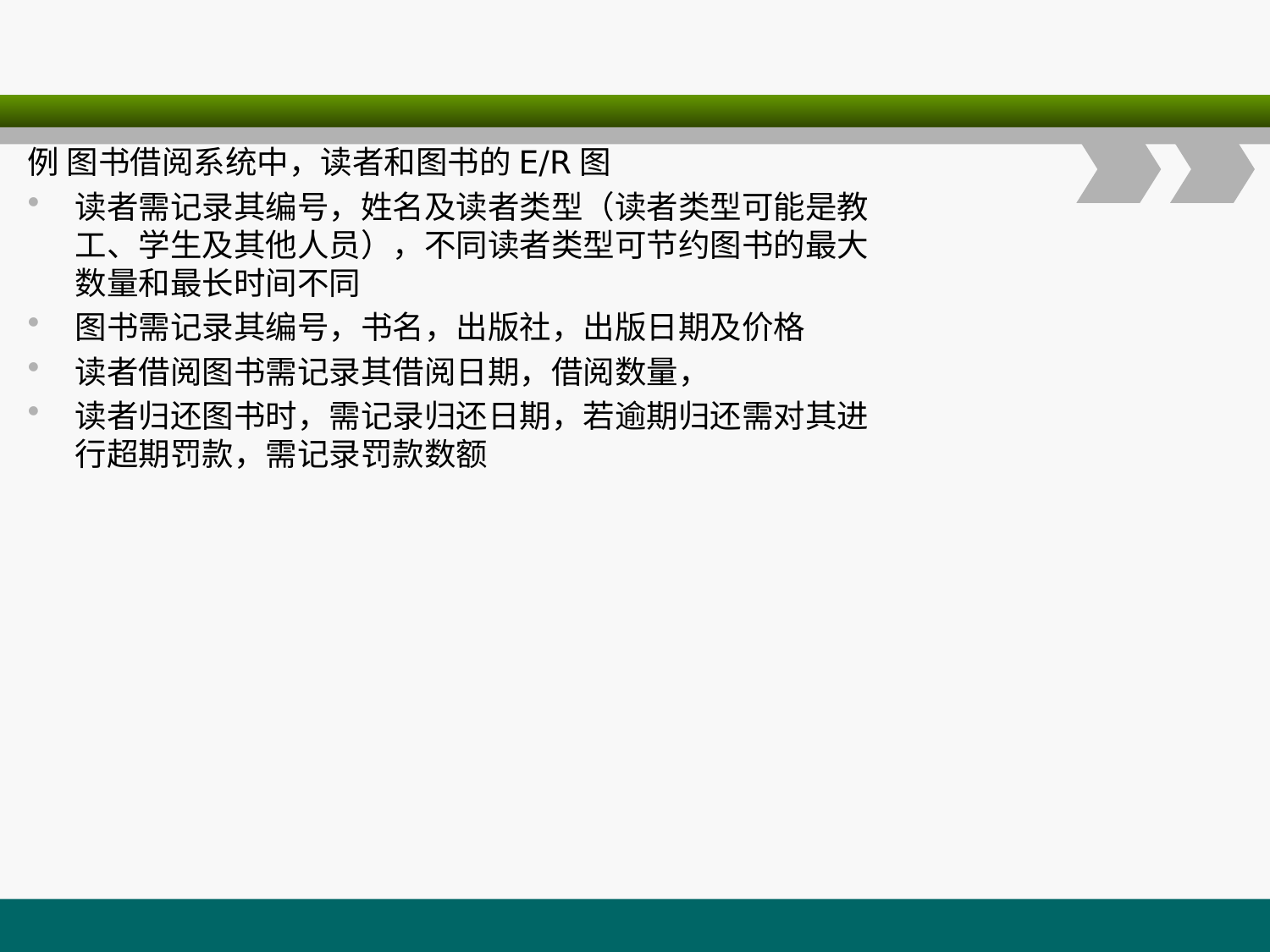

例 图书借阅系统中，读者和图书的E/R图
读者需记录其编号，姓名及读者类型（读者类型可能是教工、学生及其他人员），不同读者类型可节约图书的最大数量和最长时间不同
图书需记录其编号，书名，出版社，出版日期及价格
读者借阅图书需记录其借阅日期，借阅数量，
读者归还图书时，需记录归还日期，若逾期归还需对其进行超期罚款，需记录罚款数额